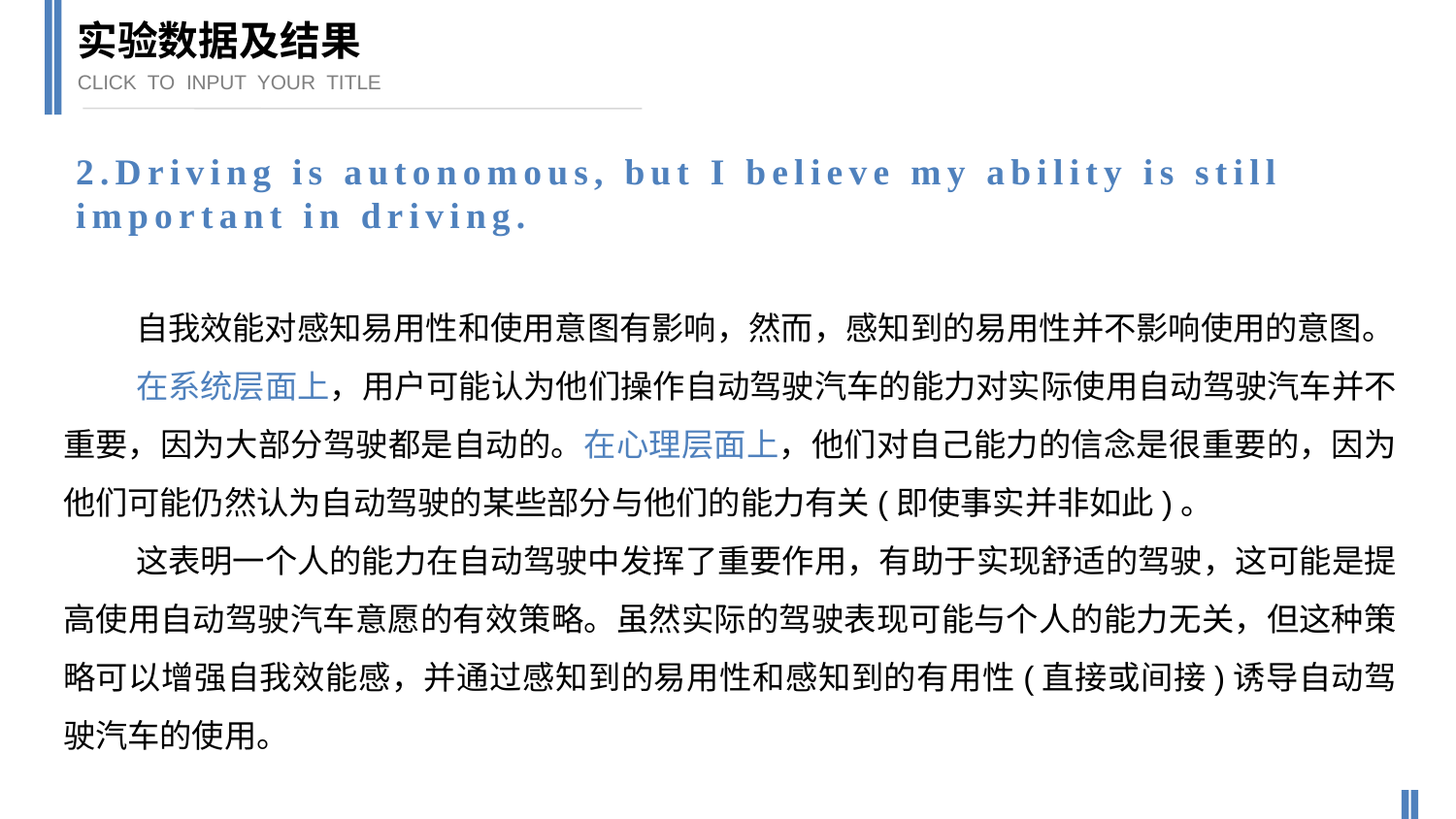

实验数据及结果
CLICK  TO  INPUT  YOUR  TITLE
2.Driving is autonomous, but I believe my ability is still important in driving.
自我效能对感知易用性和使用意图有影响，然而，感知到的易用性并不影响使用的意图。
在系统层面上，用户可能认为他们操作自动驾驶汽车的能力对实际使用自动驾驶汽车并不重要，因为大部分驾驶都是自动的。在心理层面上，他们对自己能力的信念是很重要的，因为他们可能仍然认为自动驾驶的某些部分与他们的能力有关(即使事实并非如此)。
这表明一个人的能力在自动驾驶中发挥了重要作用，有助于实现舒适的驾驶，这可能是提高使用自动驾驶汽车意愿的有效策略。虽然实际的驾驶表现可能与个人的能力无关，但这种策略可以增强自我效能感，并通过感知到的易用性和感知到的有用性(直接或间接)诱导自动驾驶汽车的使用。